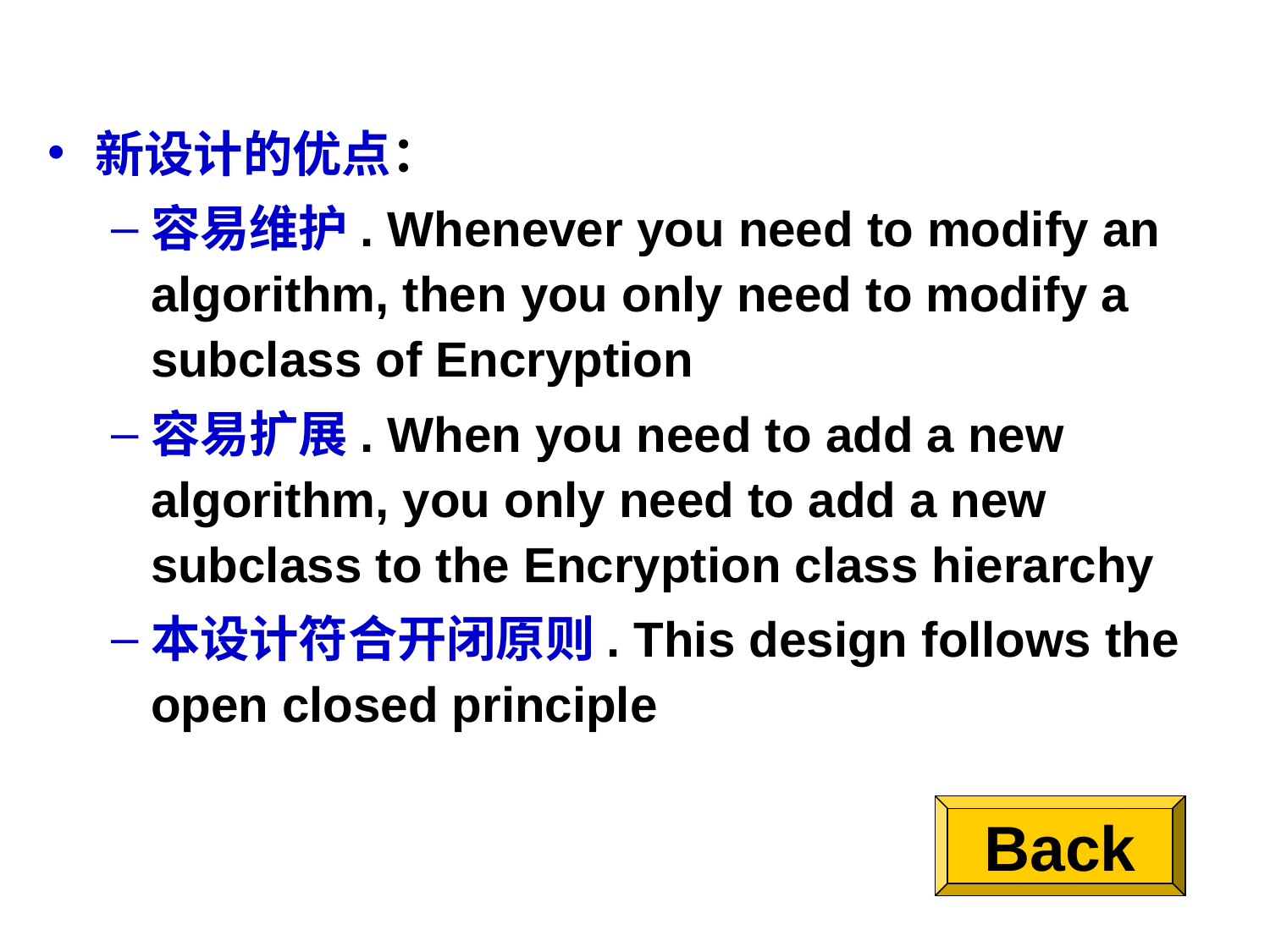

新设计的优点：
容易维护. Whenever you need to modify an algorithm, then you only need to modify a subclass of Encryption
容易扩展. When you need to add a new algorithm, you only need to add a new subclass to the Encryption class hierarchy
本设计符合开闭原则. This design follows the open closed principle
Back